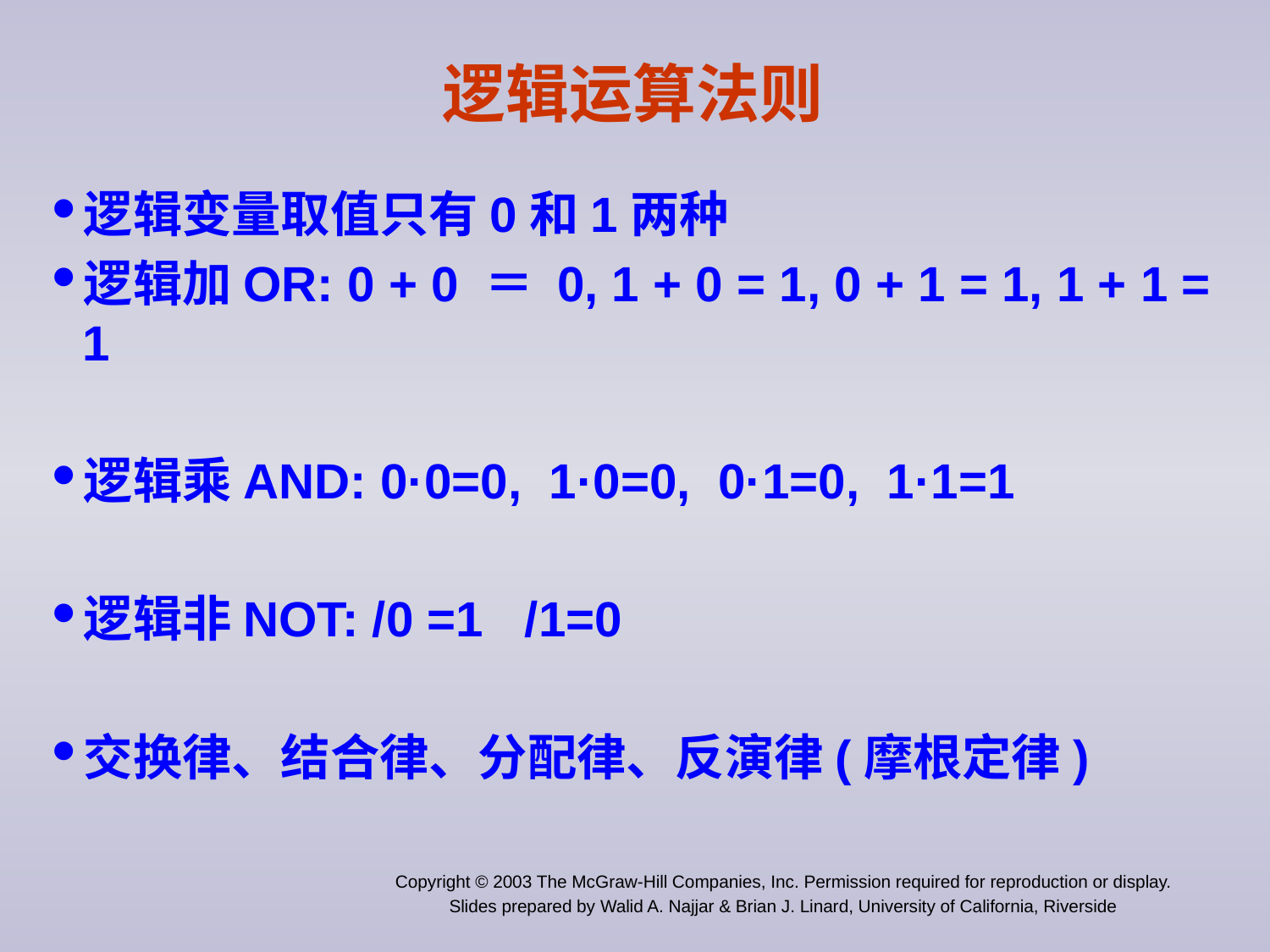

# 逻辑运算法则
逻辑变量取值只有0和1两种
逻辑加OR: 0 + 0 ＝ 0, 1 + 0 = 1, 0 + 1 = 1, 1 + 1 = 1

逻辑乘AND: 0·0=0,  1·0=0,  0·1=0,  1·1=1

逻辑非NOT: /0 =1   /1=0

交换律、结合律、分配律、反演律(摩根定律)